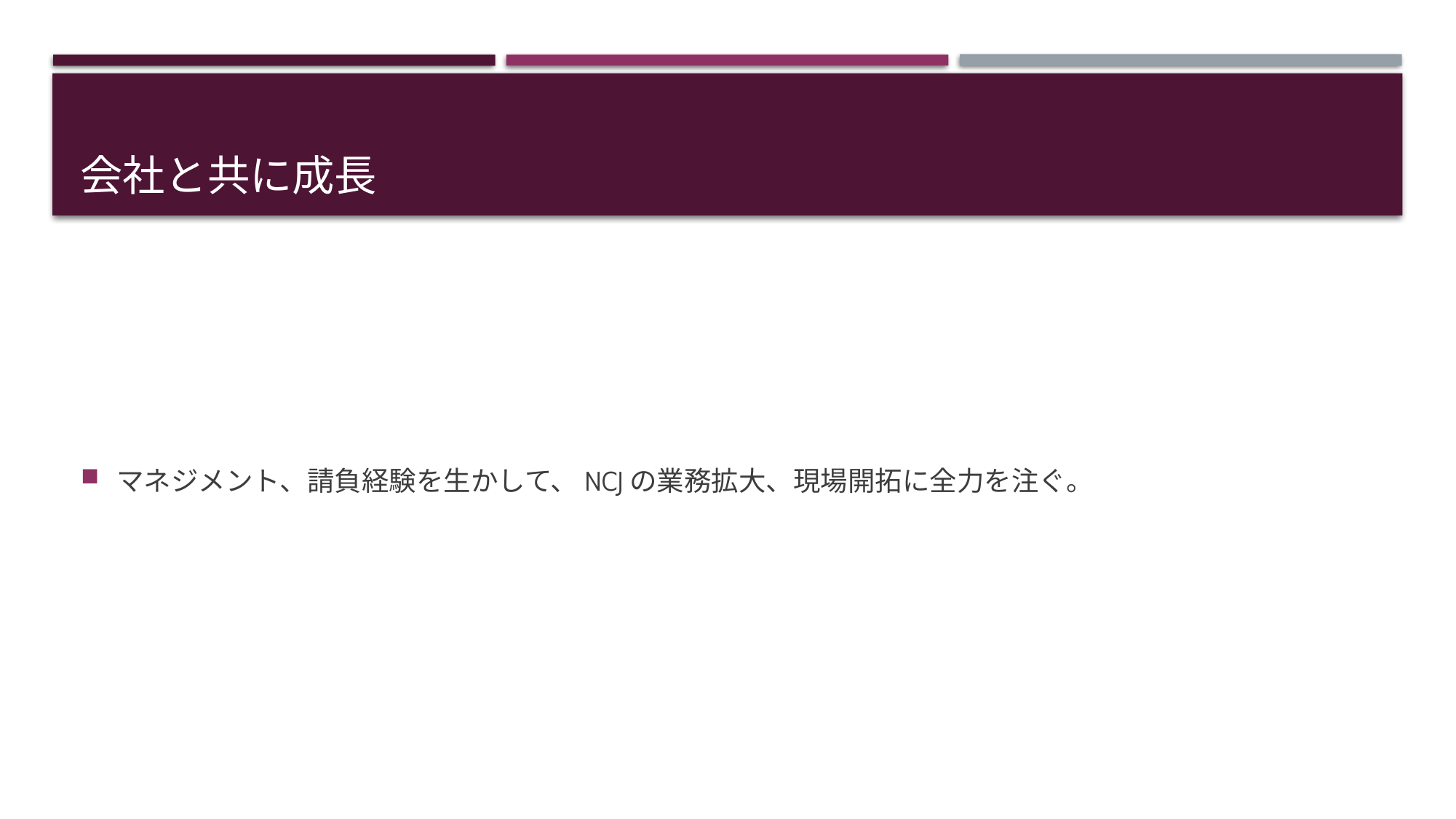

# 会社と共に成長
マネジメント、請負経験を生かして、NCJの業務拡大、現場開拓に全力を注ぐ。